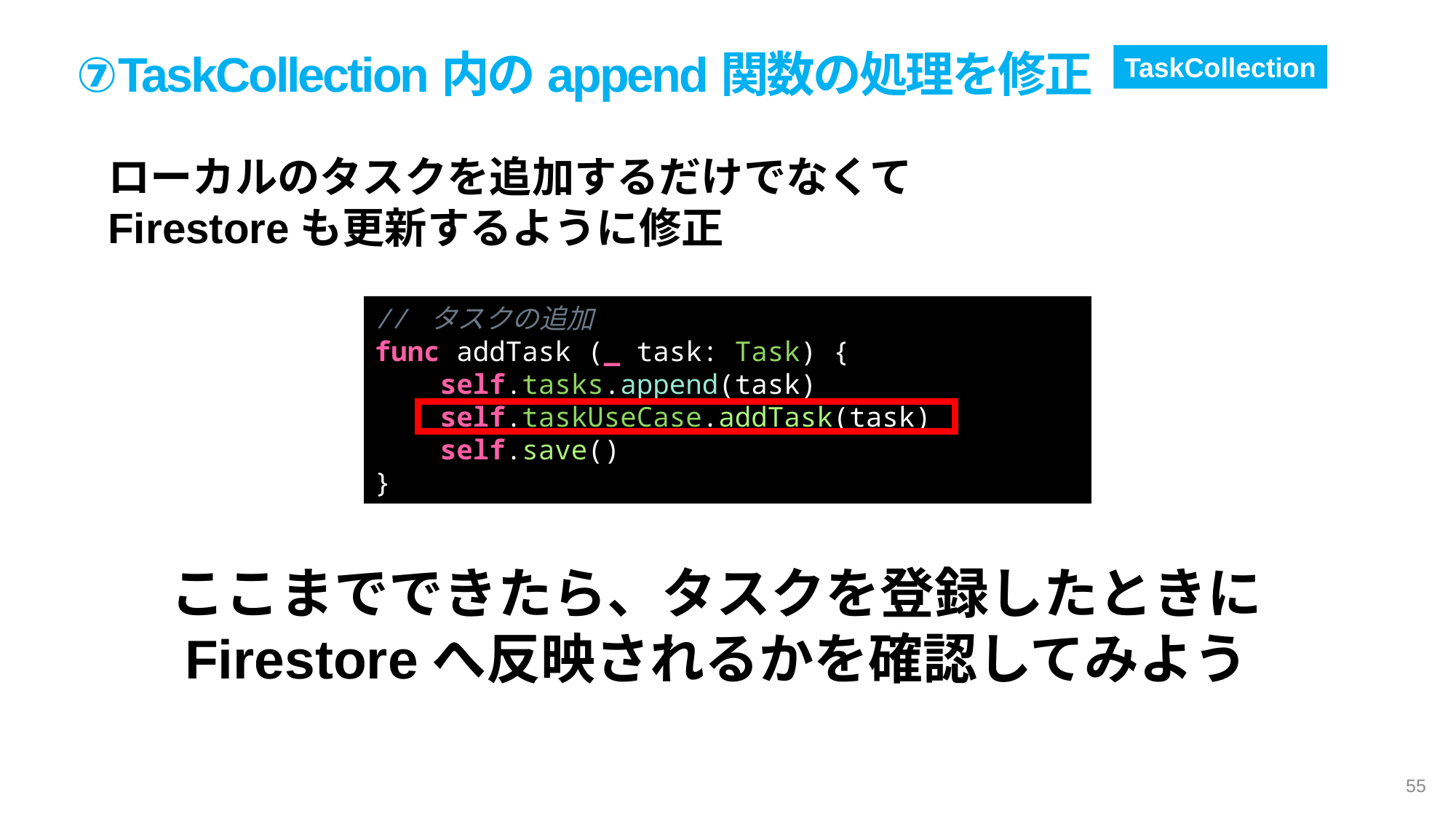

⑦TaskCollection内のappend関数の処理を修正
TaskCollection
ローカルのタスクを追加するだけでなくて
Firestoreも更新するように修正
// タスクの追加
func addTask (_ task: Task) {
    self.tasks.append(task)
    self.taskUseCase.addTask(task)
    self.save()
}

ここまでできたら、タスクを登録したときに
Firestoreへ反映されるかを確認してみよう
55